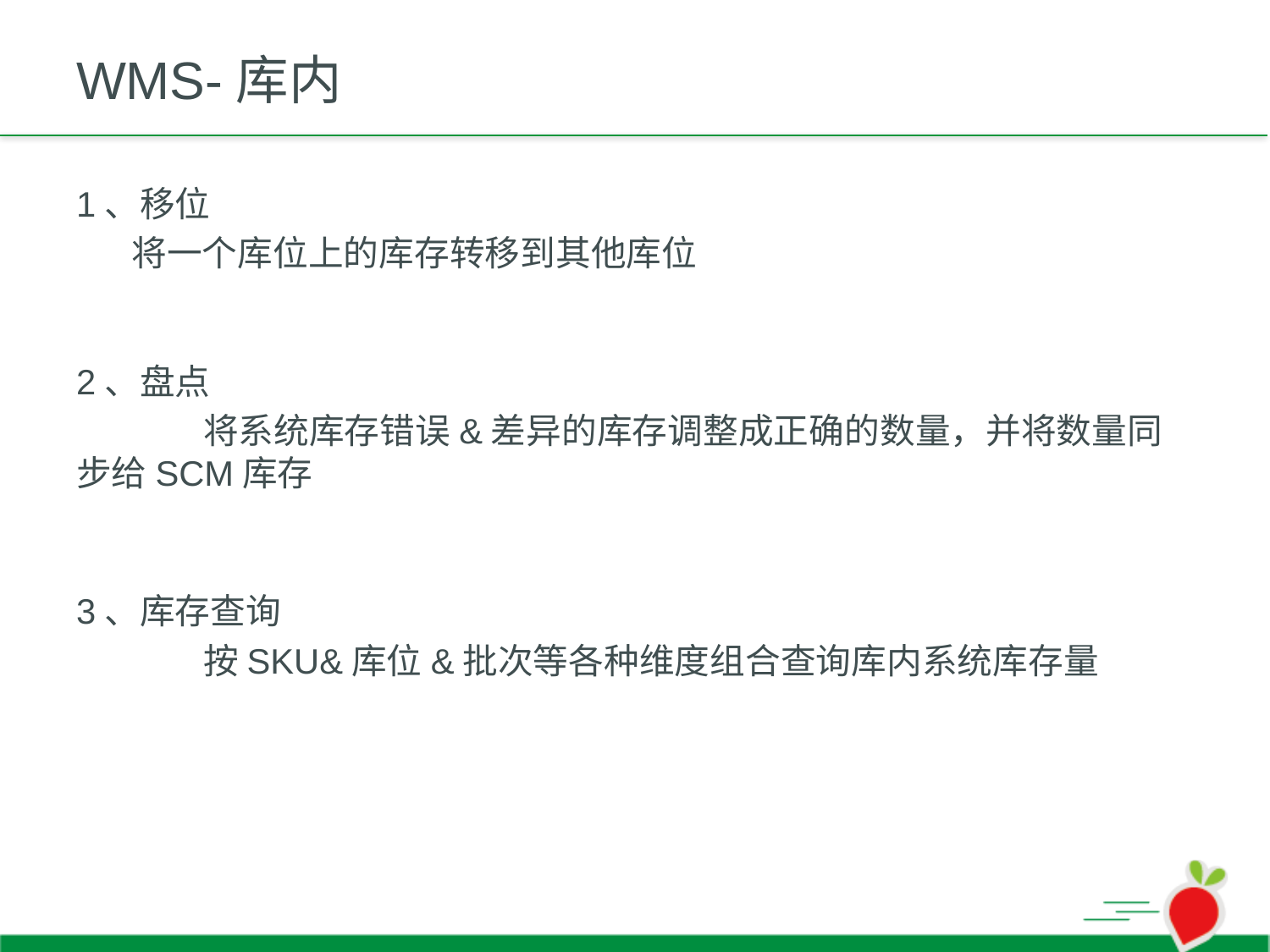

# WMS-库内
1、移位
      将一个库位上的库存转移到其他库位

2、盘点
	将系统库存错误&差异的库存调整成正确的数量，并将数量同步给SCM库存

3、库存查询
	按SKU&库位&批次等各种维度组合查询库内系统库存量